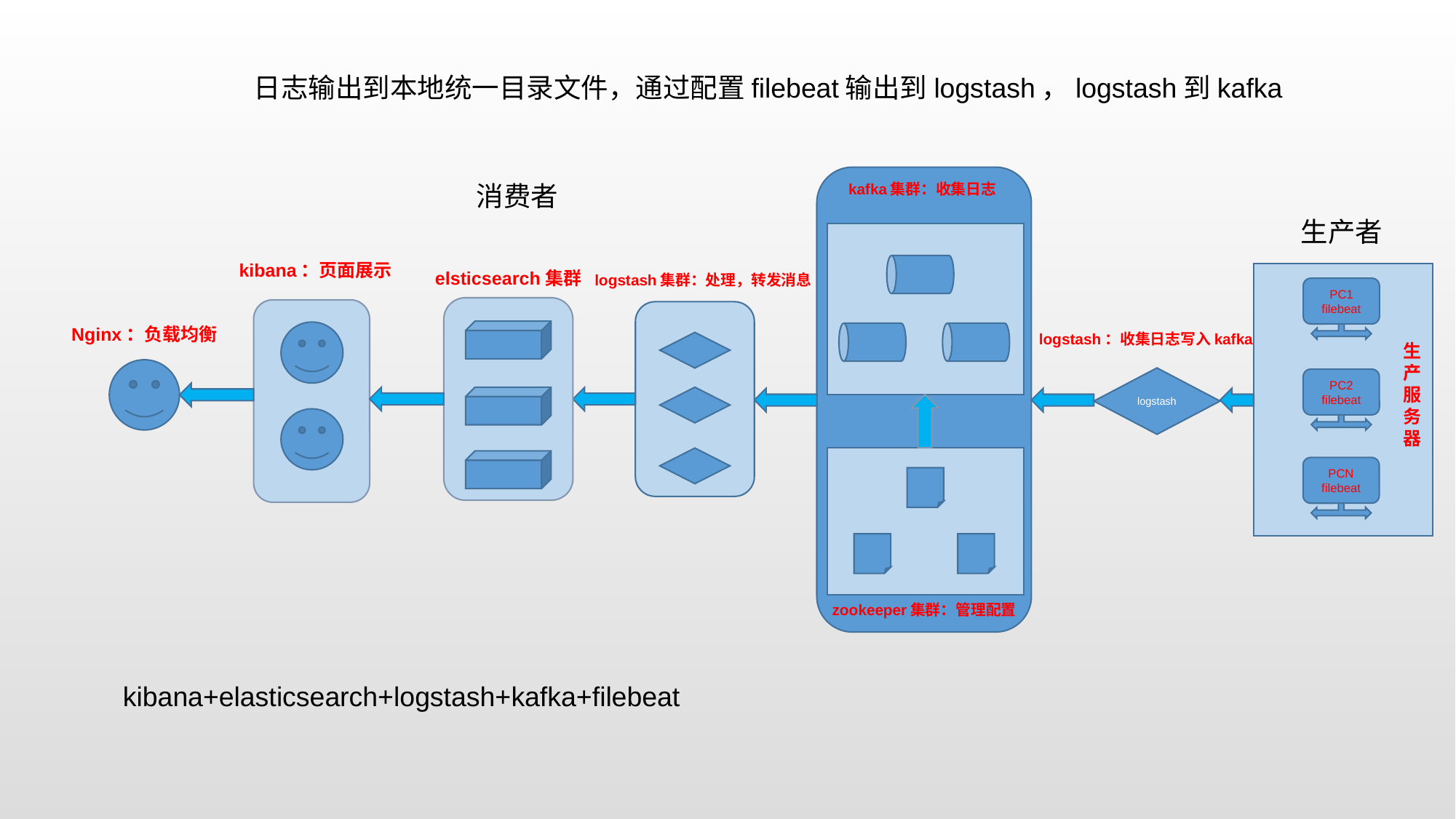

日志输出到本地统一目录文件，通过配置filebeat输出到logstash，logstash到kafka

消费者
kafka集群：收集日志
生产者

kibana：页面展示
elsticsearch集群

logstash集群：处理，转发消息
PC1
filebeat

Nginx：负载均衡

logstash：收集日志写入kafka

生
产
服务器

logstash
PC2
filebeat

PCN
filebeat

zookeeper集群：管理配置
kibana+elasticsearch+logstash+kafka+filebeat